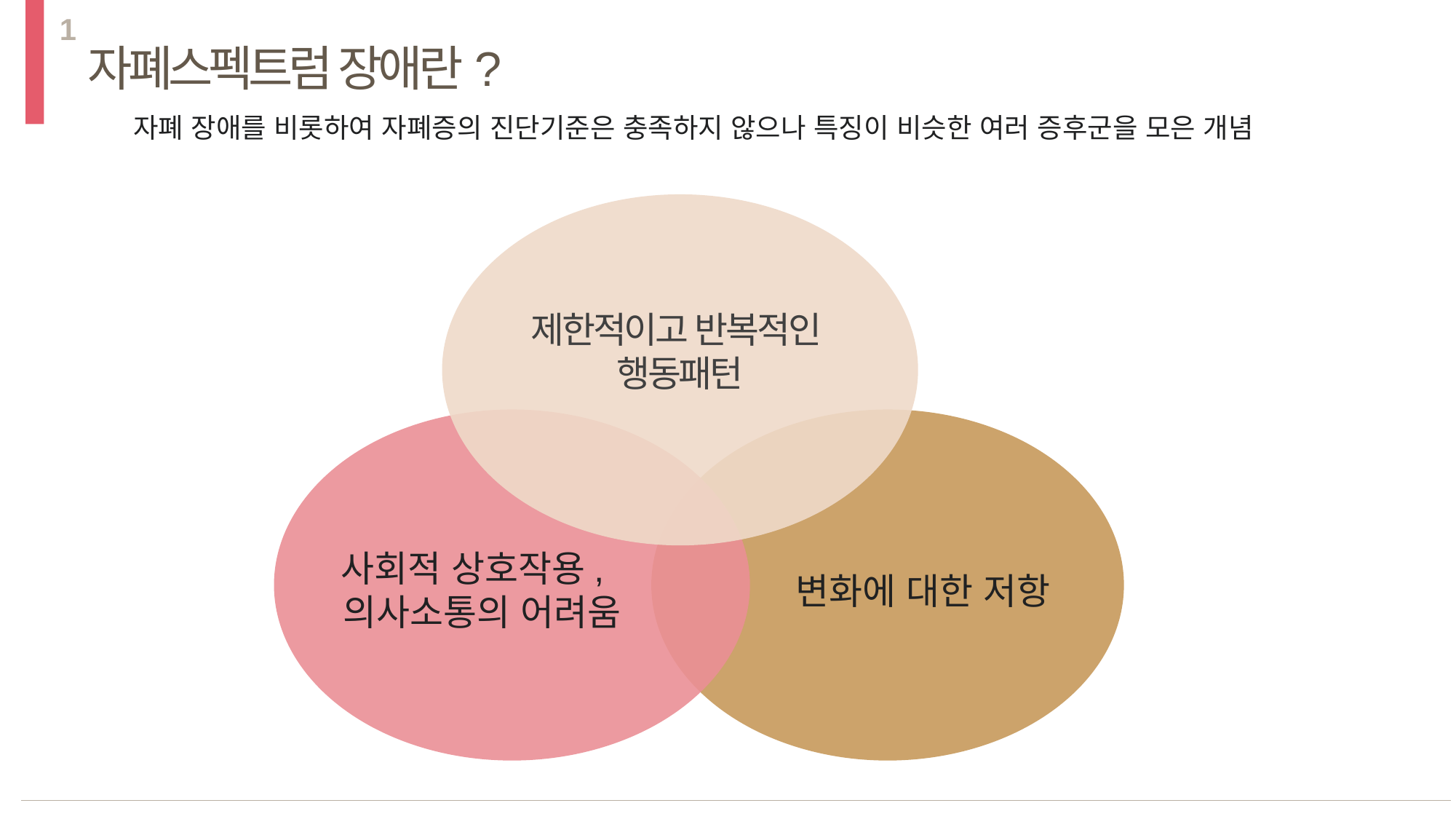

1
자폐스펙트럼 장애란?
자폐 장애를 비롯하여 자폐증의 진단기준은 충족하지 않으나 특징이 비슷한 여러 증후군을 모은 개념

제한적이고 반복적인
행동패턴

사회적 상호작용,
 의사소통의 어려움
변화에 대한 저항